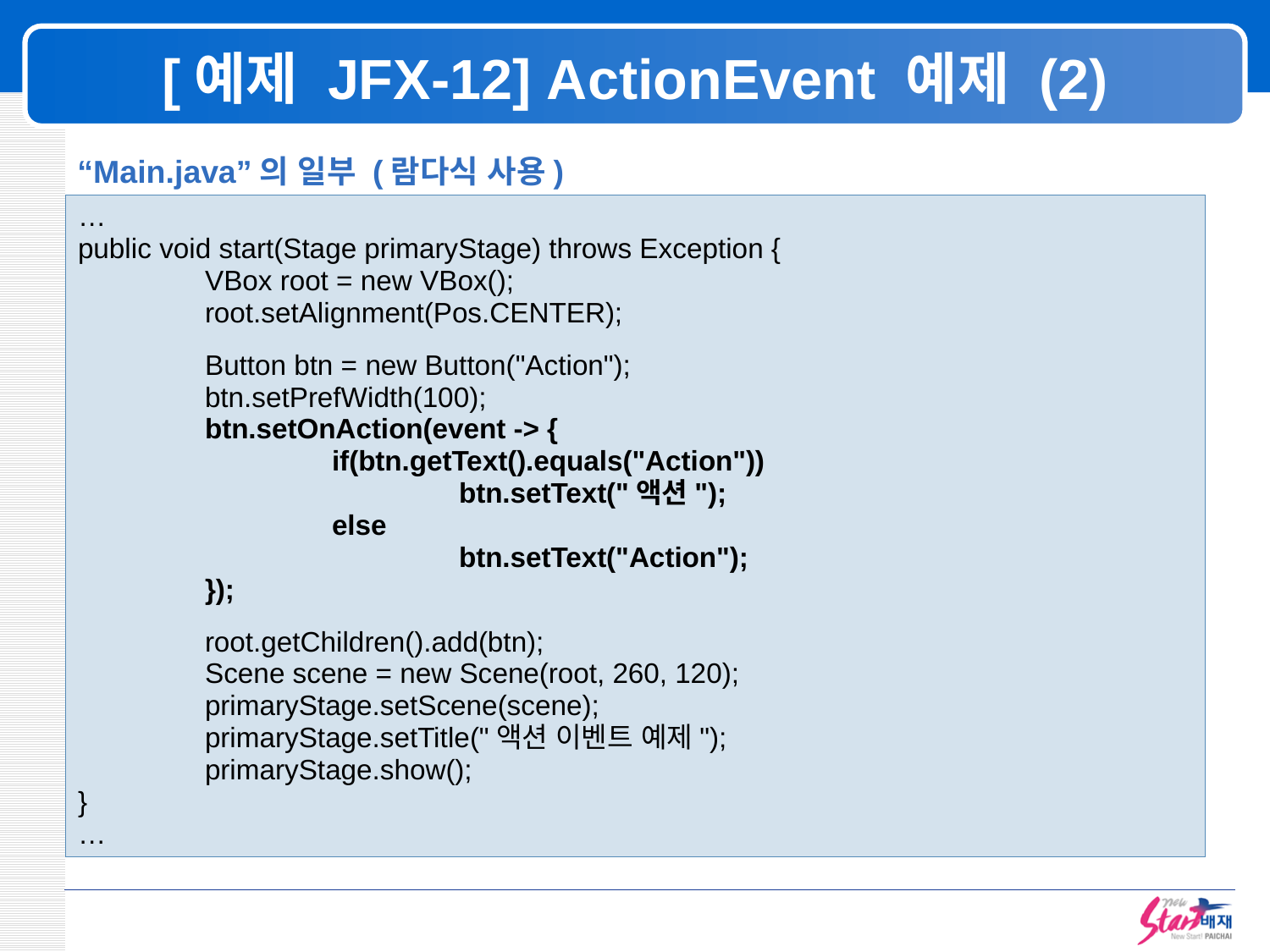

# [예제 JFX-12] ActionEvent 예제 (2)
“Main.java”의 일부 (람다식 사용)
…
public void start(Stage primaryStage) throws Exception {
	VBox root = new VBox();
	root.setAlignment(Pos.CENTER);

	Button btn = new Button("Action");
	btn.setPrefWidth(100);
	btn.setOnAction(event -> {
		if(btn.getText().equals("Action"))
			btn.setText("액션");
		else
			btn.setText("Action");
	});

	root.getChildren().add(btn);
	Scene scene = new Scene(root, 260, 120);
	primaryStage.setScene(scene);
	primaryStage.setTitle("액션 이벤트 예제");
	primaryStage.show();
}
…